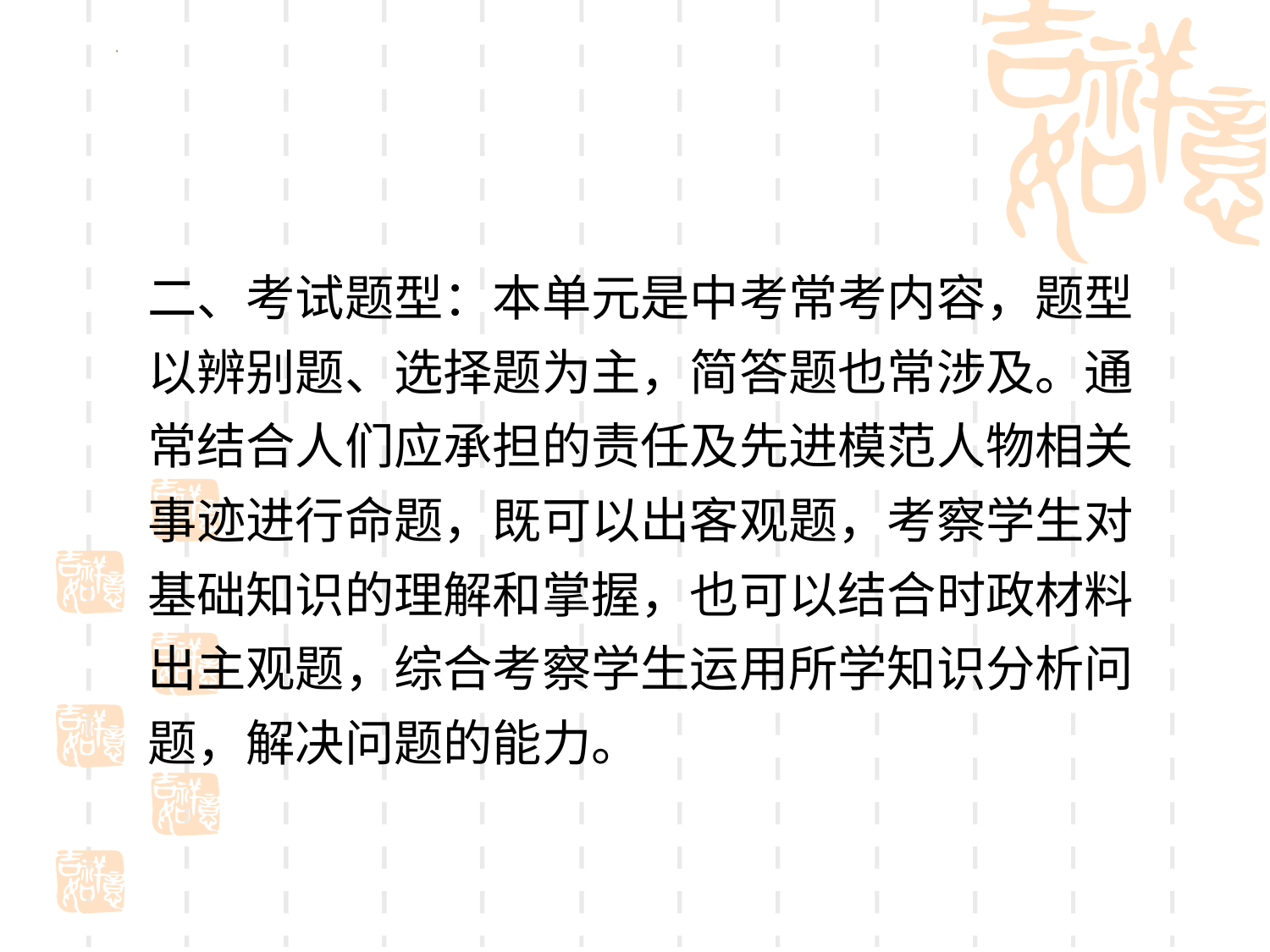

二、考试题型：本单元是中考常考内容，题型以辨别题、选择题为主，简答题也常涉及。通常结合人们应承担的责任及先进模范人物相关事迹进行命题，既可以出客观题，考察学生对基础知识的理解和掌握，也可以结合时政材料出主观题，综合考察学生运用所学知识分析问题，解决问题的能力。